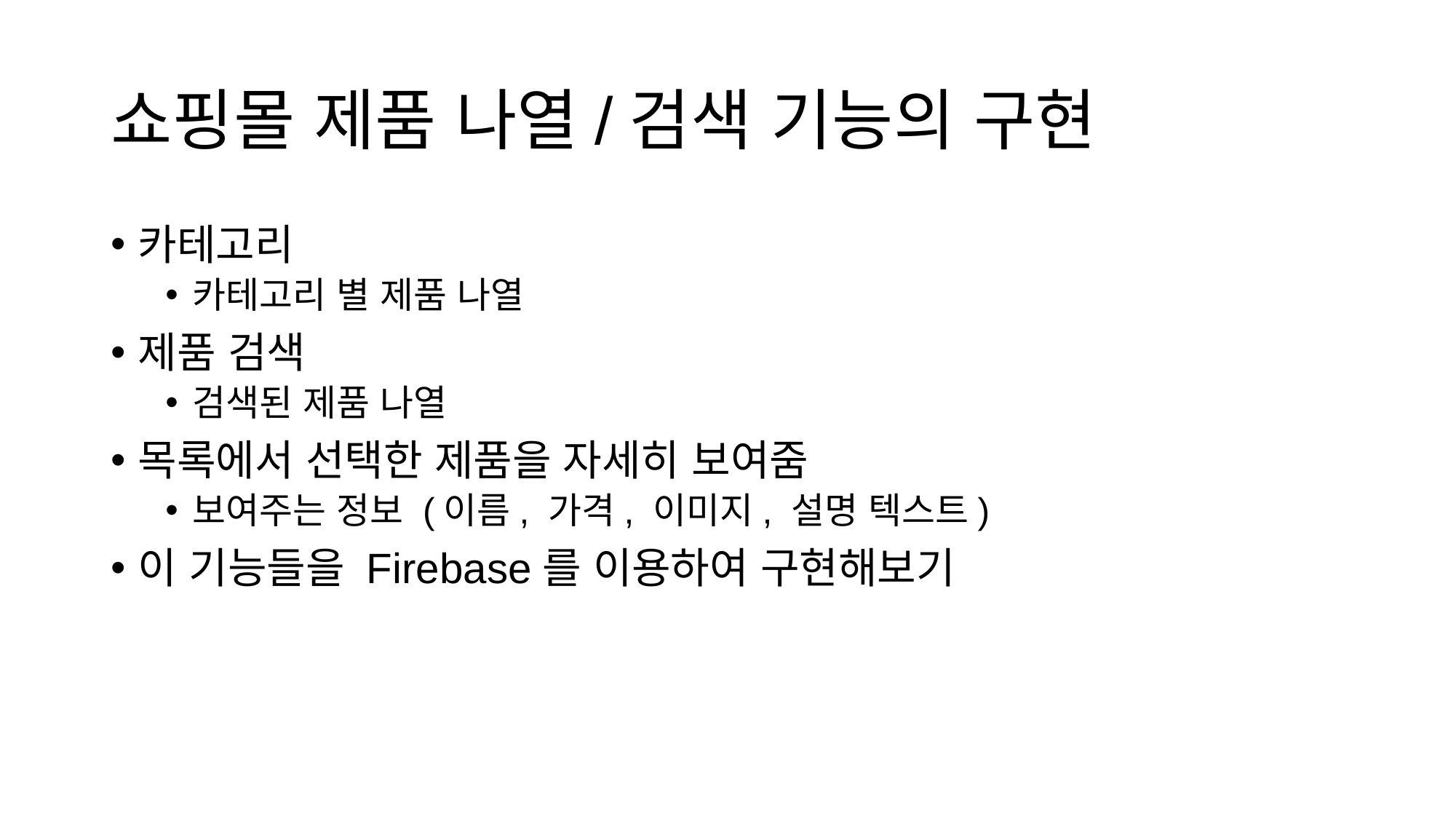

# 쇼핑몰 제품 나열/검색 기능의 구현
카테고리
카테고리 별 제품 나열
제품 검색
검색된 제품 나열
목록에서 선택한 제품을 자세히 보여줌
보여주는 정보 (이름, 가격, 이미지, 설명 텍스트)
이 기능들을 Firebase를 이용하여 구현해보기